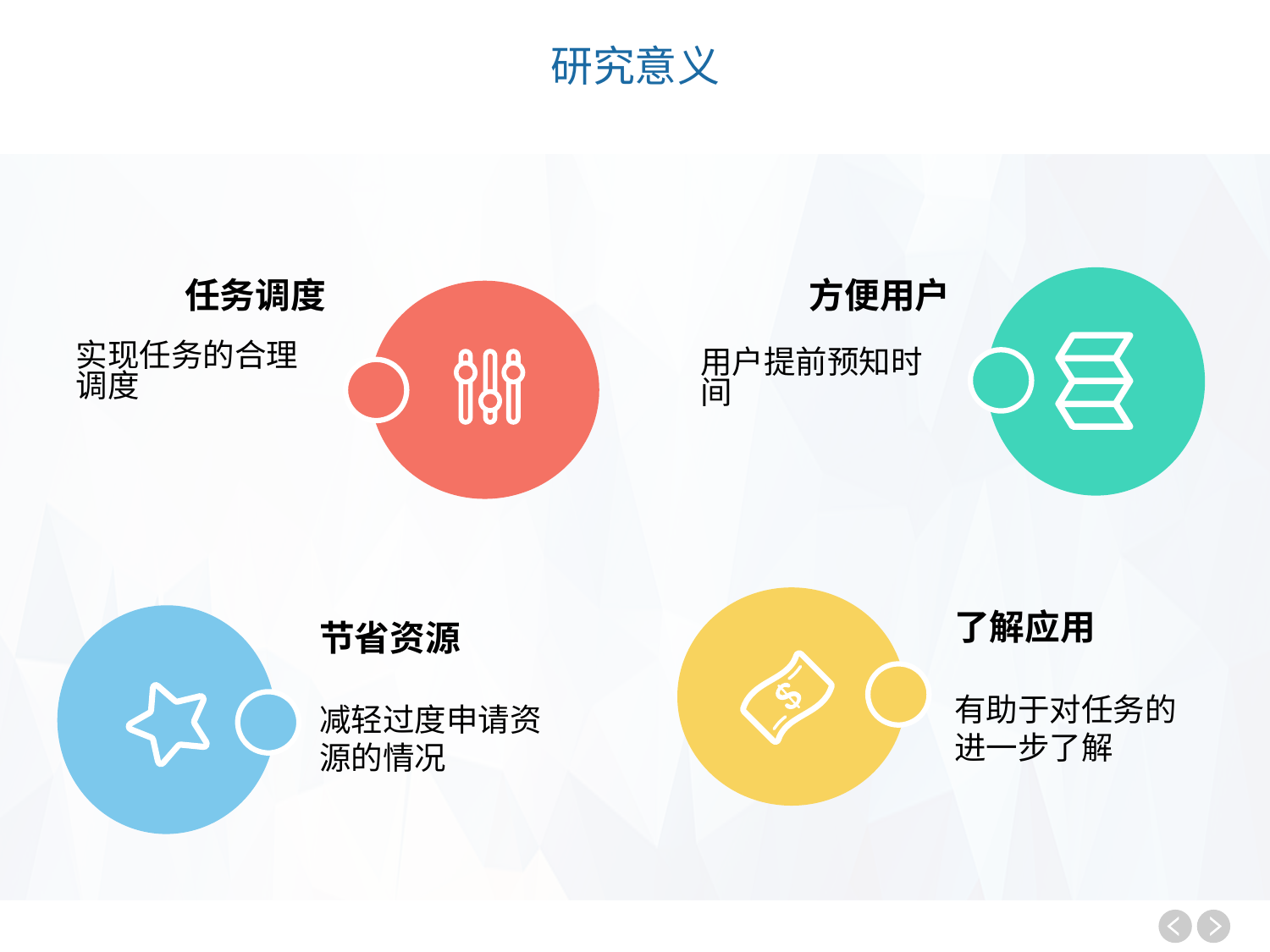

研究意义

任务调度

实现任务的合理调度
方便用户

用户提前预知时间

了解应用

有助于对任务的进一步了解
节省资源

减轻过度申请资源的情况